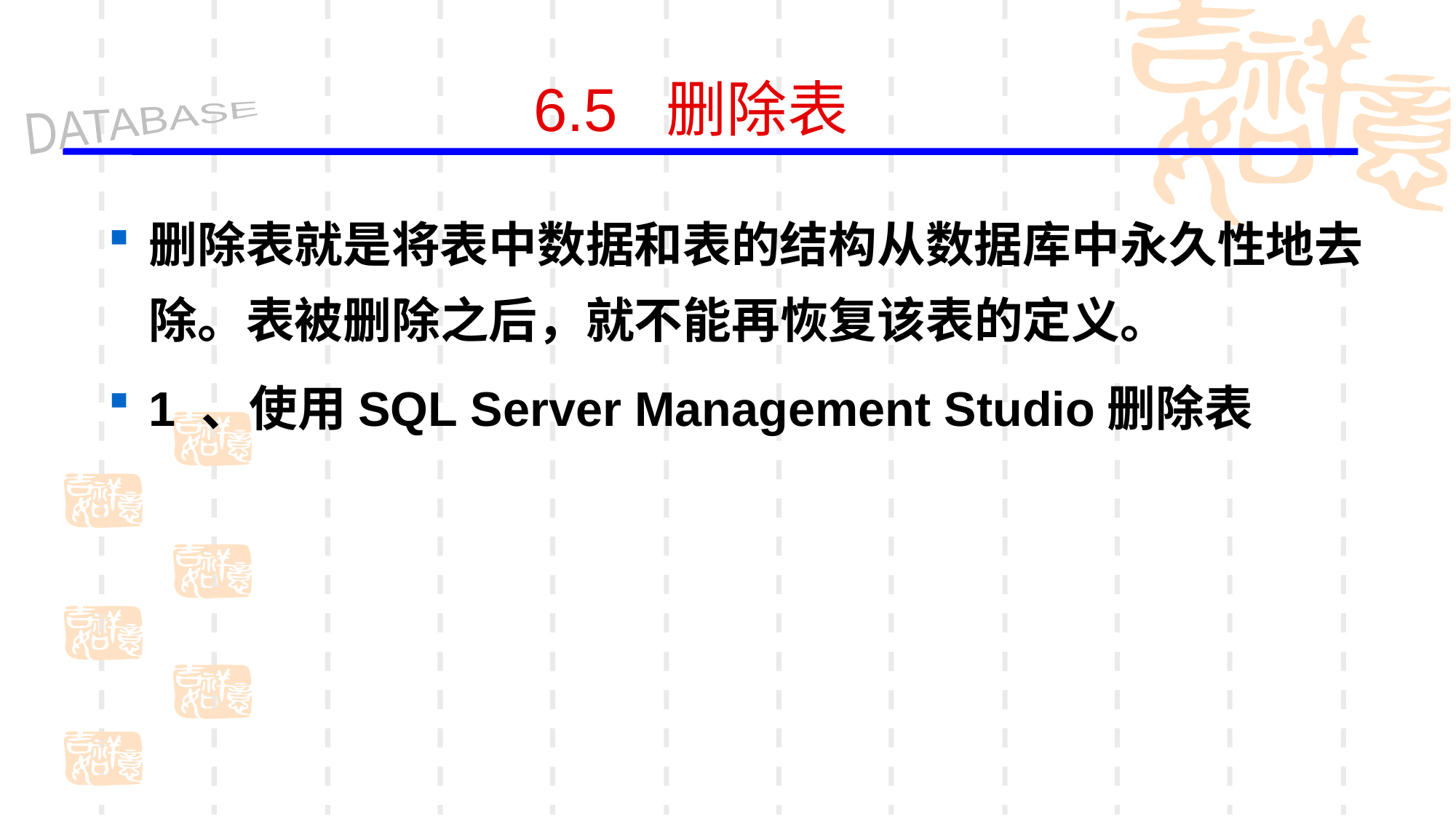

6.5  删除表
删除表就是将表中数据和表的结构从数据库中永久性地去除。表被删除之后，就不能再恢复该表的定义。
1 、使用SQL Server Management Studio删除表